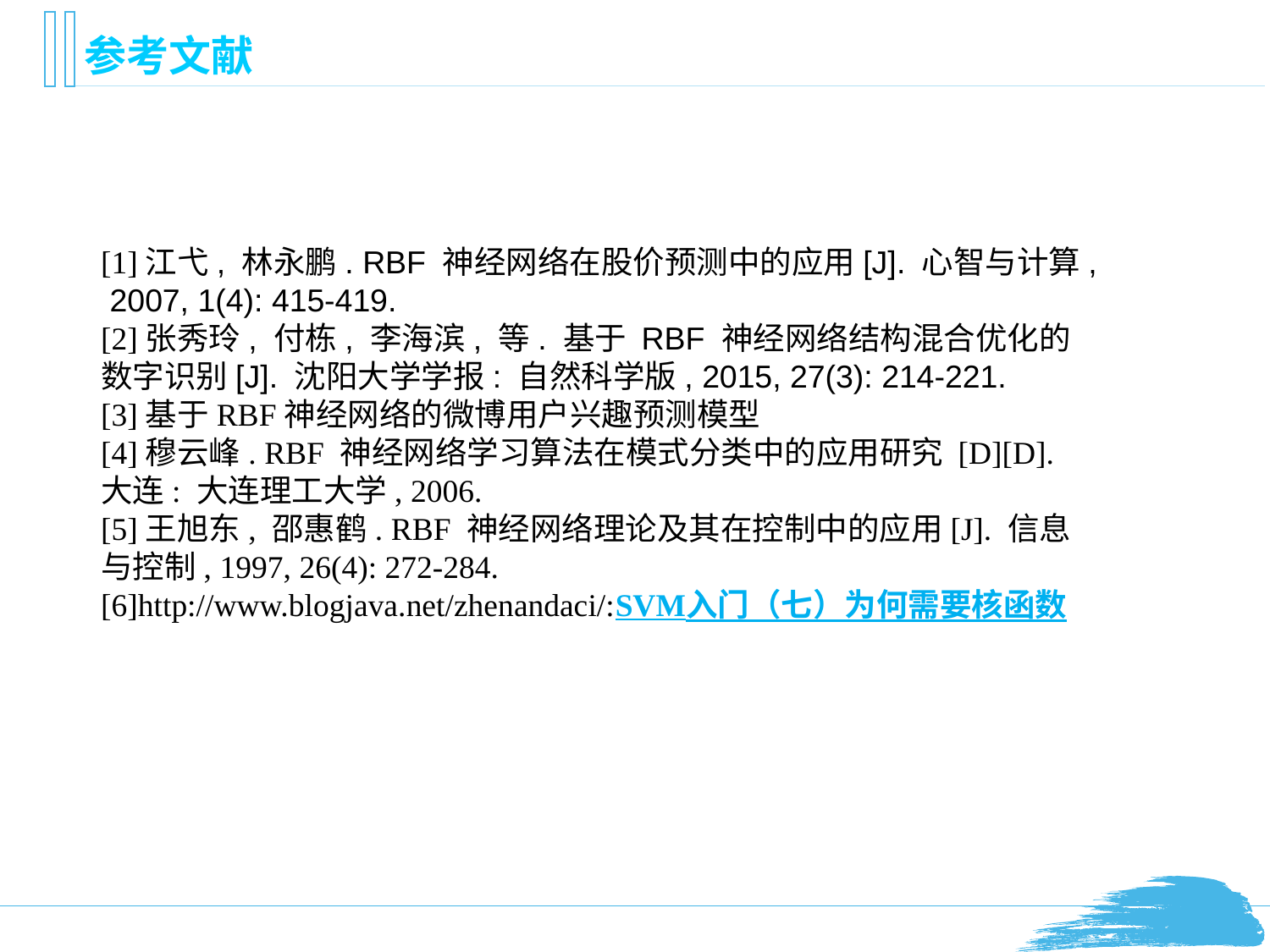

参考文献

[1]江弋, 林永鹏. RBF 神经网络在股价预测中的应用[J]. 心智与计算, 2007, 1(4): 415-419.
[2]张秀玲, 付栋, 李海滨, 等. 基于 RBF 神经网络结构混合优化的数字识别[J]. 沈阳大学学报: 自然科学版, 2015, 27(3): 214-221.
[3]基于RBF神经网络的微博用户兴趣预测模型
[4]穆云峰. RBF 神经网络学习算法在模式分类中的应用研究 [D][D]. 大连: 大连理工大学, 2006.
[5]王旭东, 邵惠鹤. RBF 神经网络理论及其在控制中的应用[J]. 信息与控制, 1997, 26(4): 272-284.
[6]http://www.blogjava.net/zhenandaci/:SVM入门（七）为何需要核函数